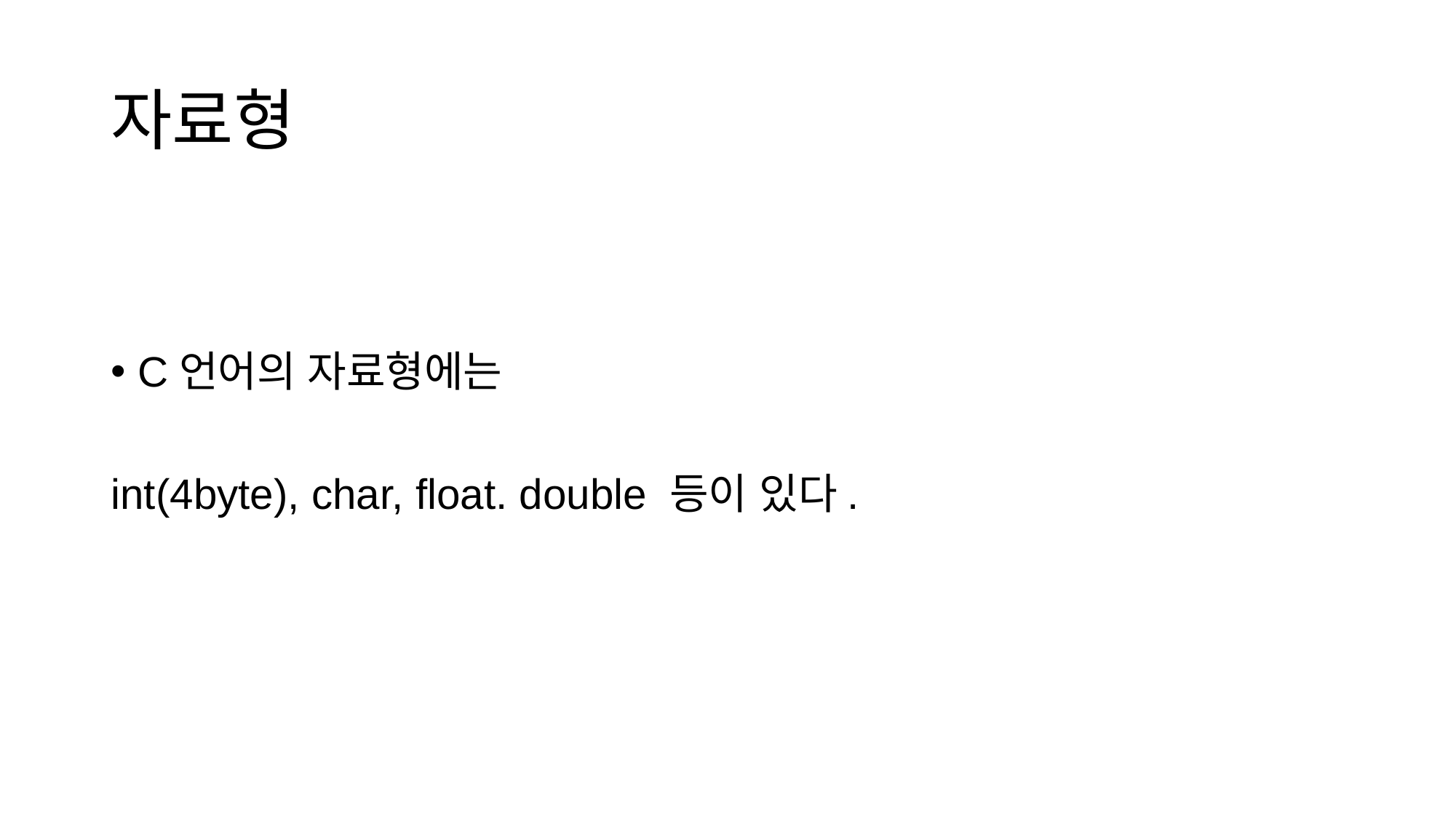

# 자료형

C언어의 자료형에는

int(4byte), char, float. double 등이 있다.